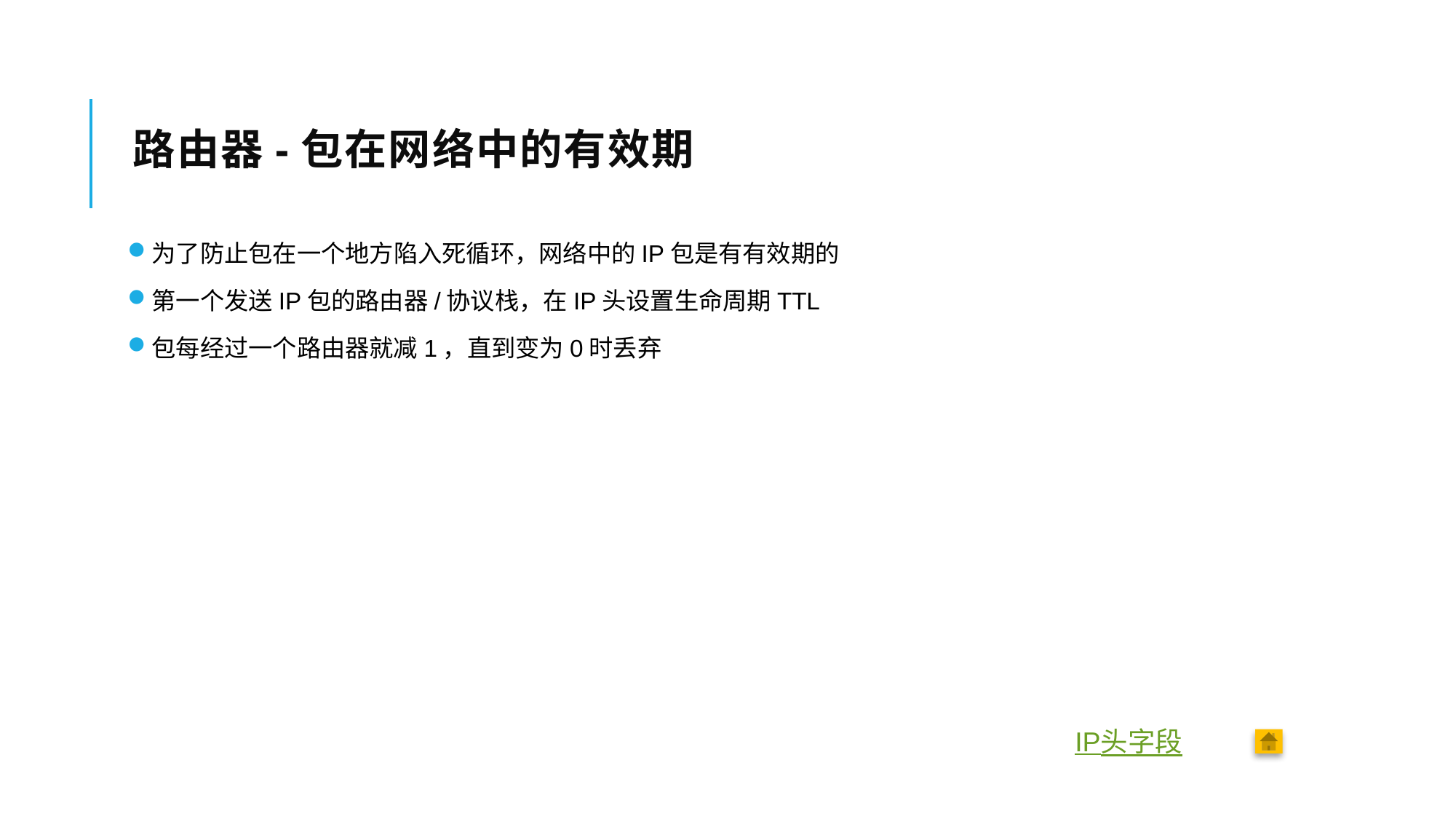

# 路由器-包在网络中的有效期
为了防止包在一个地方陷入死循环，网络中的IP包是有有效期的
第一个发送IP包的路由器/协议栈，在IP头设置生命周期TTL
包每经过一个路由器就减1，直到变为0时丢弃
IP头字段